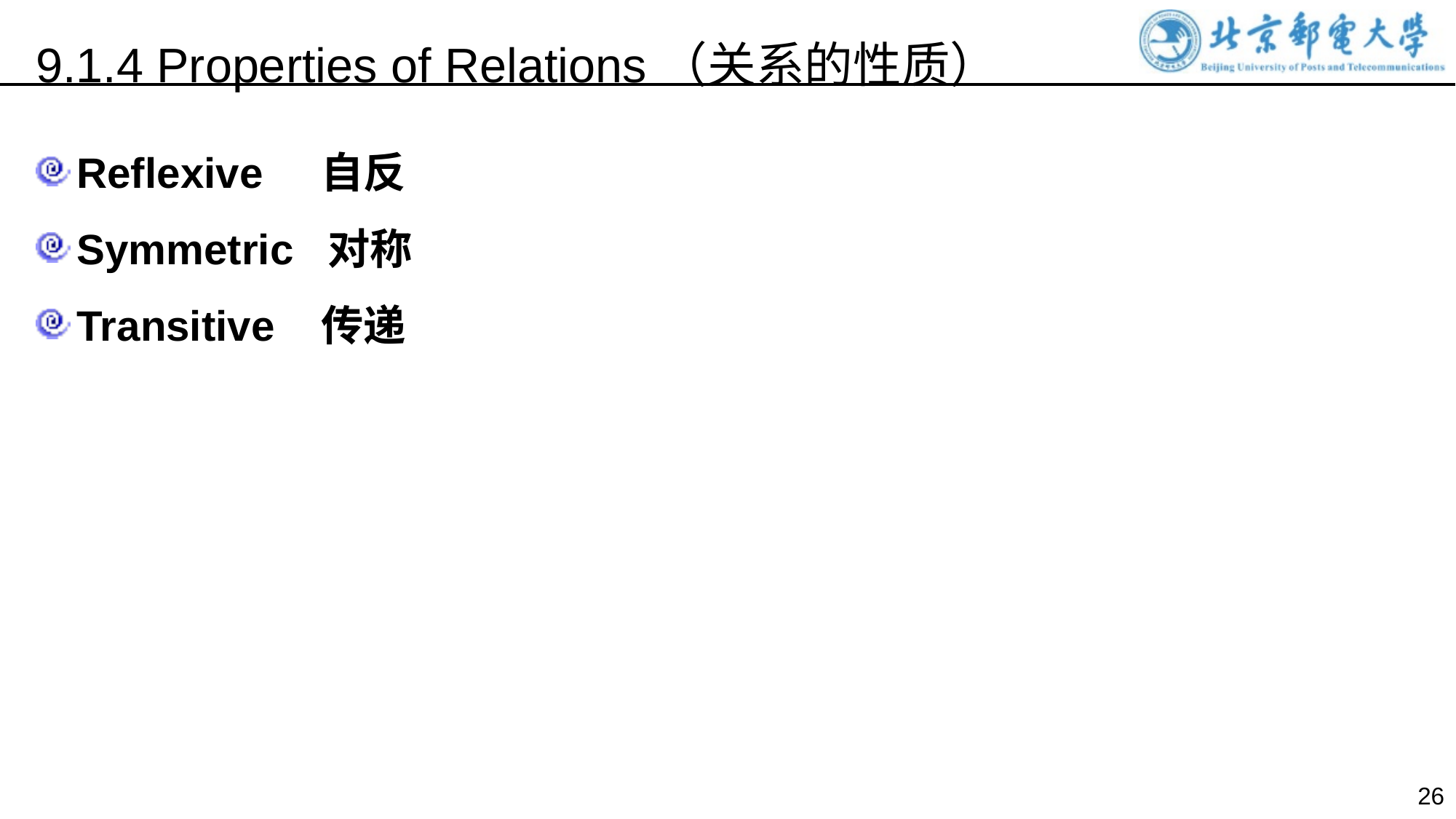

9.1.4 Properties of Relations（关系的性质）
Reflexive    自反
Symmetric  对称
Transitive   传递